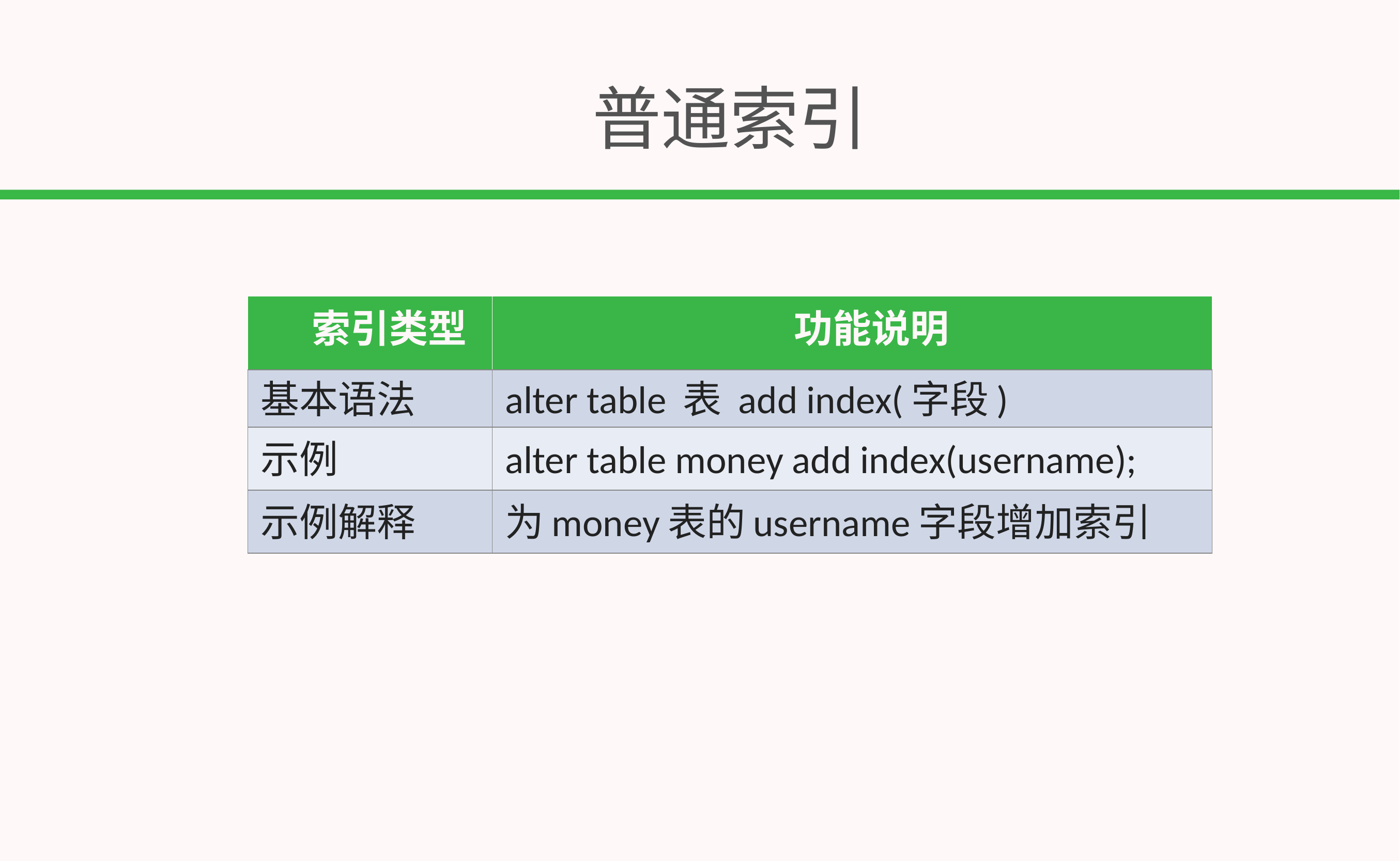

# 普通索引
| 索引类型 | 功能说明 |
| --- | --- |
| 基本语法 | alter table 表 add index(字段) |
| 示例 | alter table money add index(username); |
| 示例解释 | 为money表的username字段增加索引 |